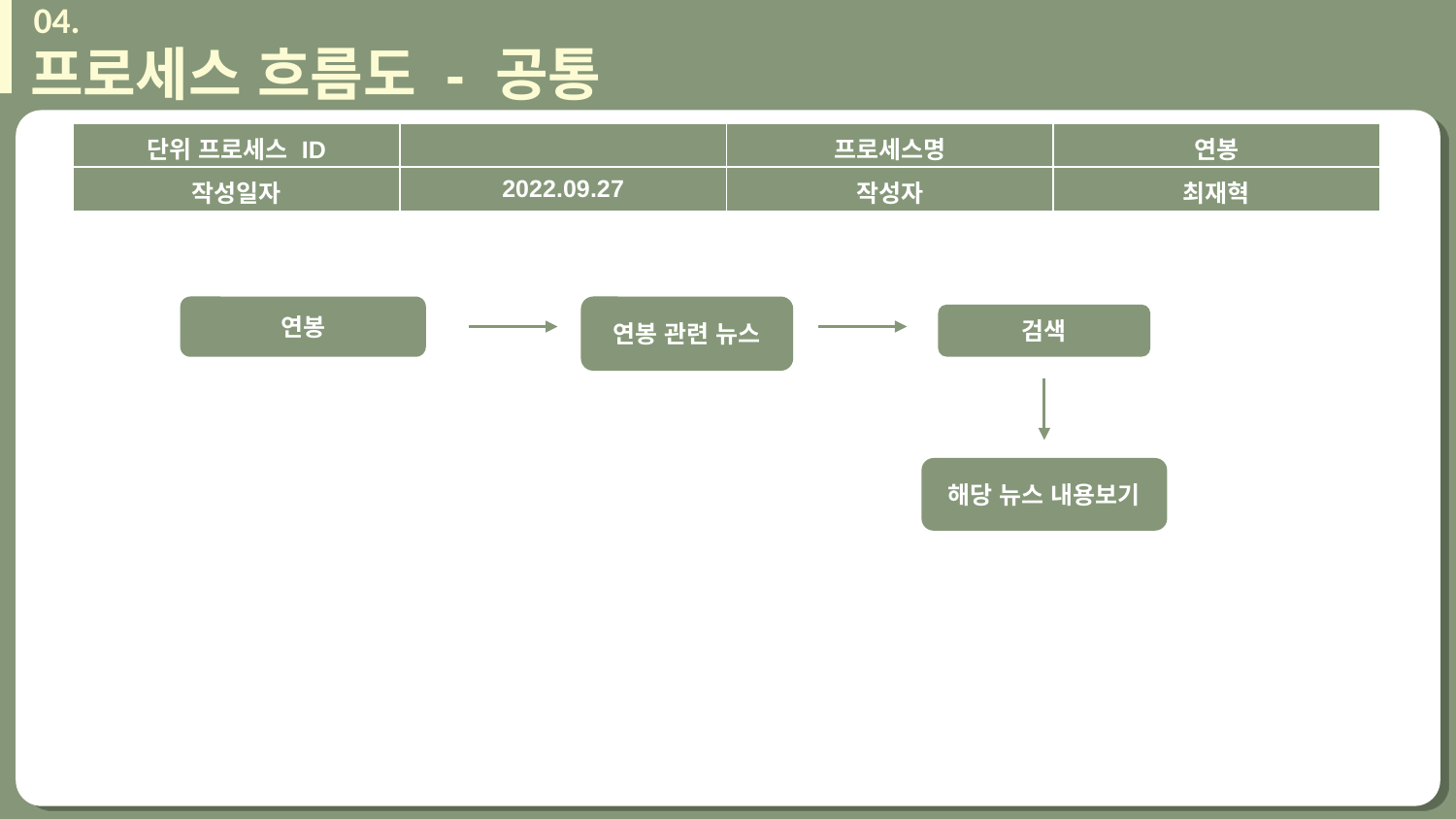

04.

프로세스 흐름도 - 공통
단위 프로세스 ID
| 단위 프로세스 ID |  | 프로세스명 | 연봉 |
| --- | --- | --- | --- |
| 작성일자 | 2022.09.27 | 작성자 | 최재혁 |

연봉
연봉 관련 뉴스
검색
해당 뉴스 내용보기